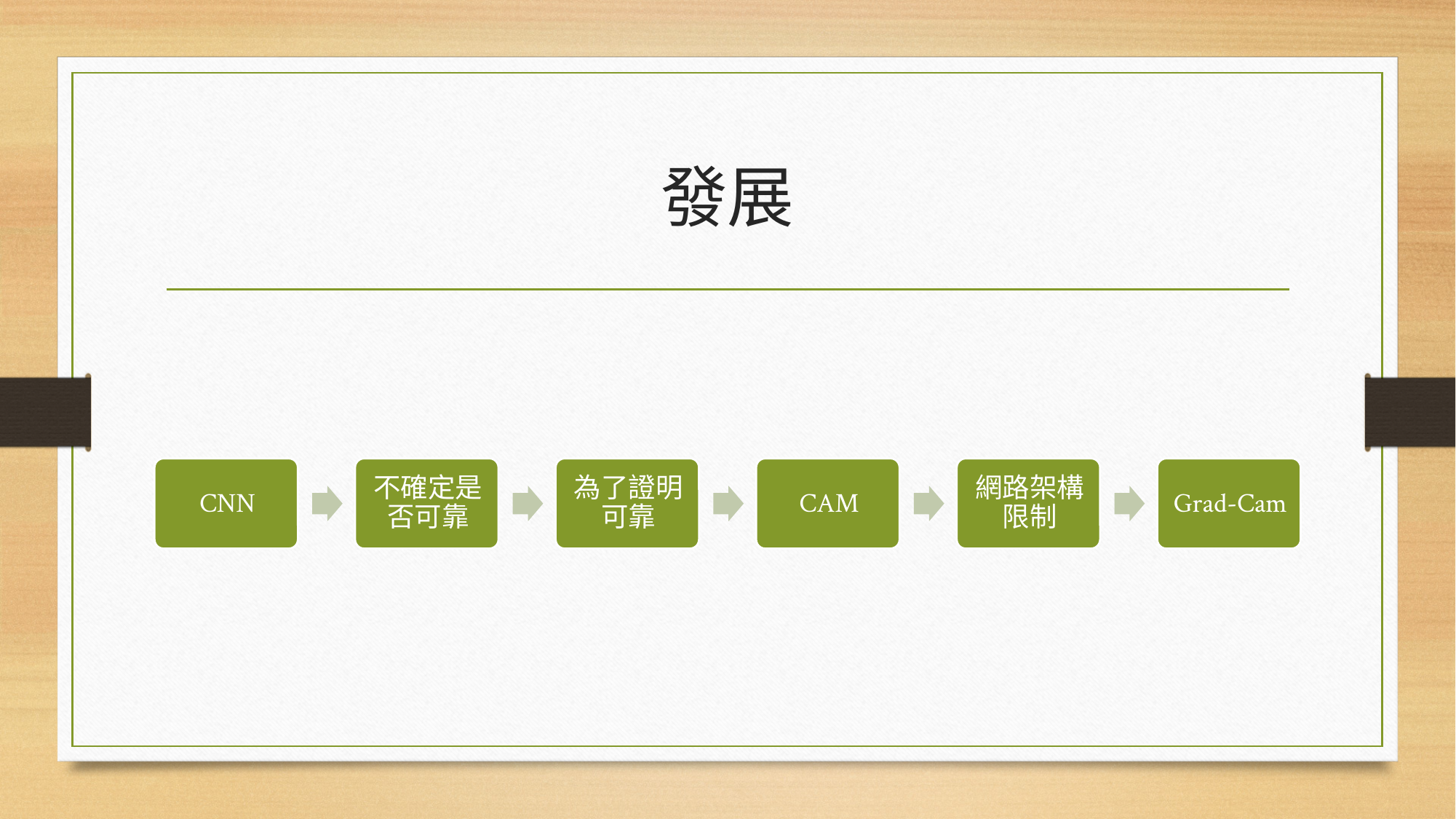

# 發展
CNN

不確定是否可靠

為了證明可靠

CAM

網路架構限制

Grad-Cam